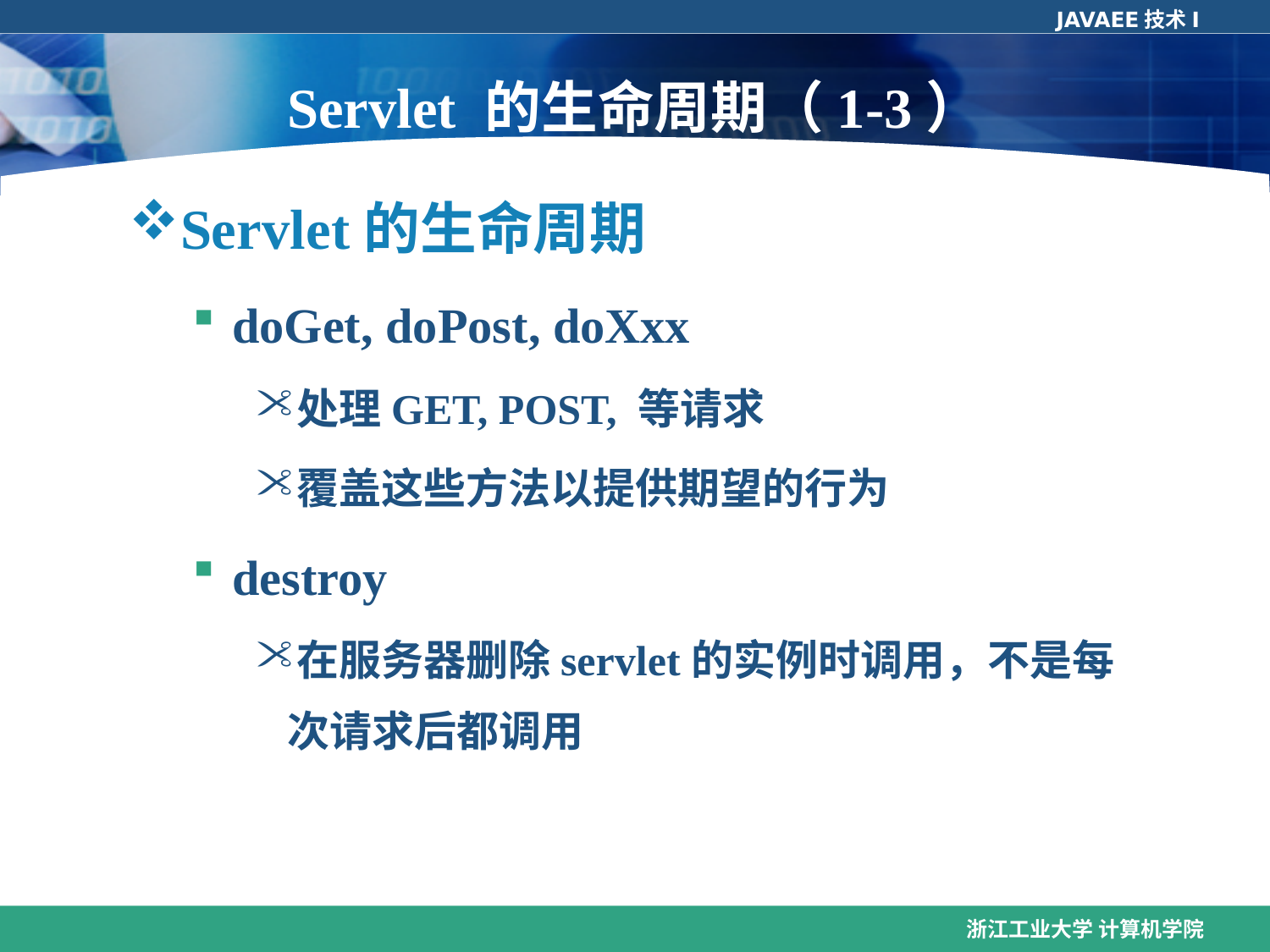

Servlet 的生命周期（1-3）
Servlet的生命周期
doGet, doPost, doXxx
处理GET, POST, 等请求
覆盖这些方法以提供期望的行为
destroy
在服务器删除servlet的实例时调用，不是每次请求后都调用